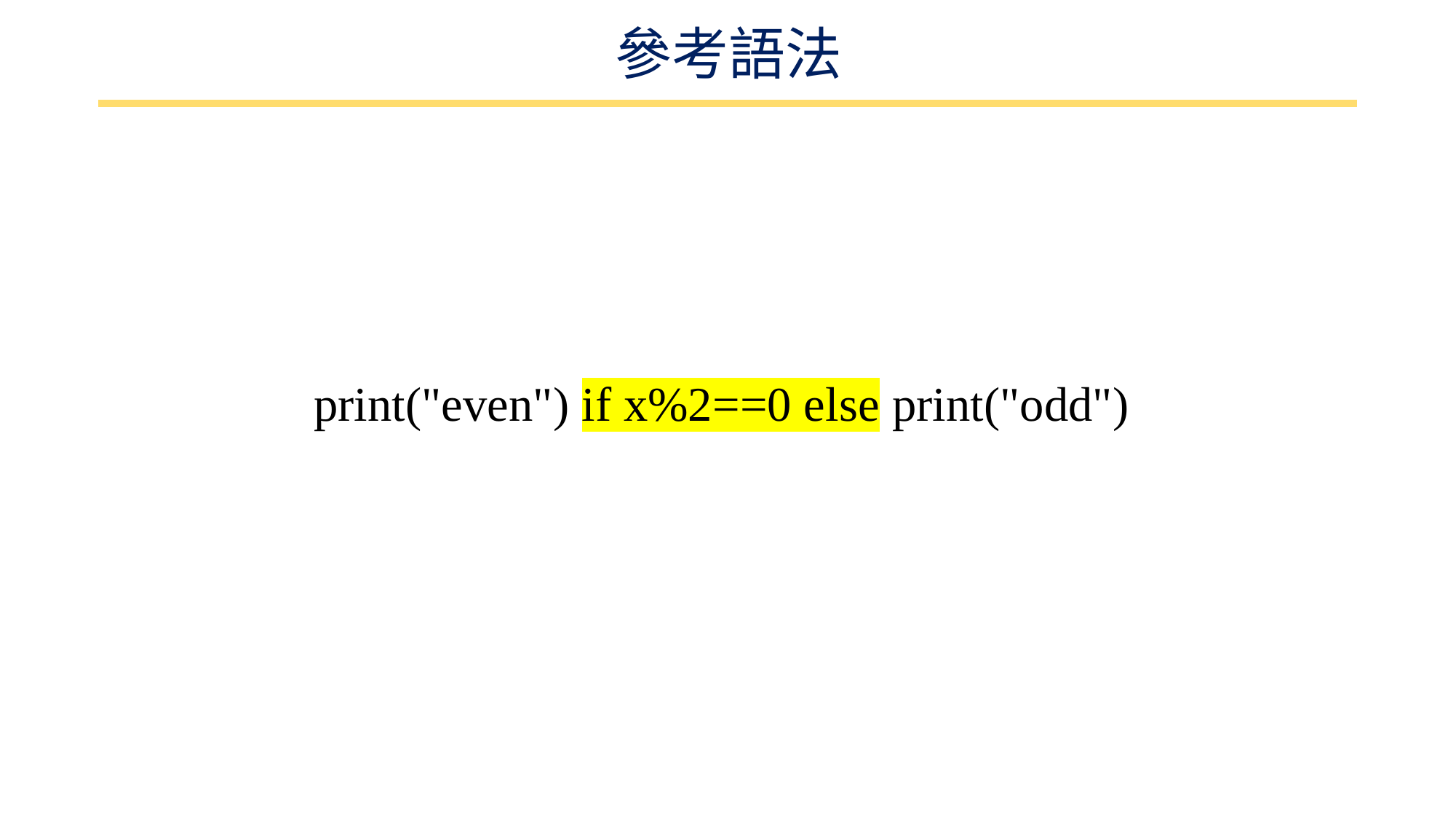

# 參考語法
print("even") if x%2==0 else print("odd")